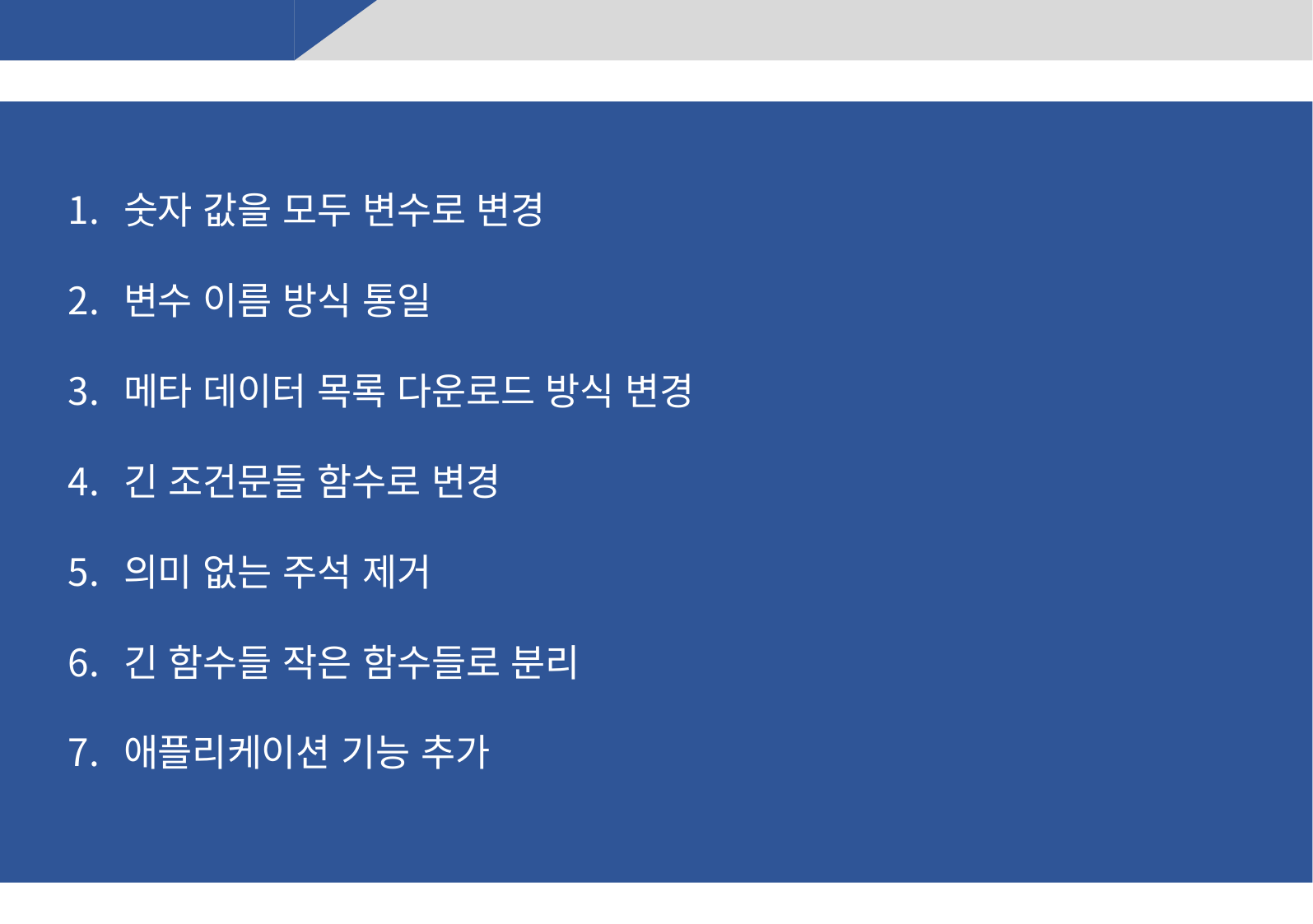

# Refactoring

숫자 값을 모두 변수로 변경

변수 이름 방식 통일

메타 데이터 목록 다운로드 방식 변경

긴 조건문들 함수로 변경

의미 없는 주석 제거

긴 함수들 작은 함수들로 분리

애플리케이션 기능 추가